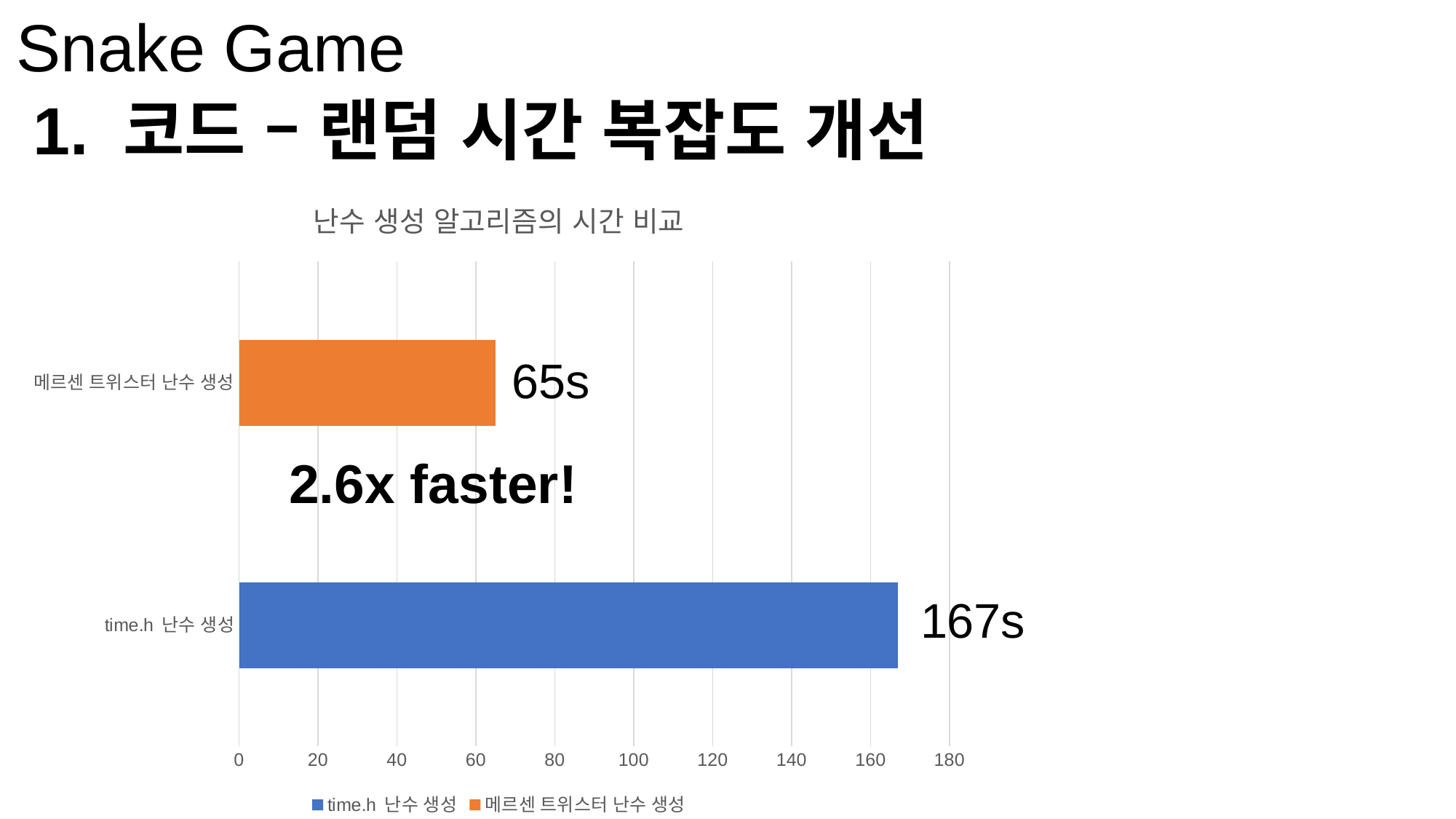

Snake Game
1. 코드 – 랜덤 시간 복잡도 개선

### Chart: 난수 생성 알고리즘의 시간 비교

| Category | 시간 |
|---|---|
| time.h 난수 생성 | 167.0 |
| 메르센 트위스터 난수 생성 | 65.0 |
65s
2.6x faster!
167s